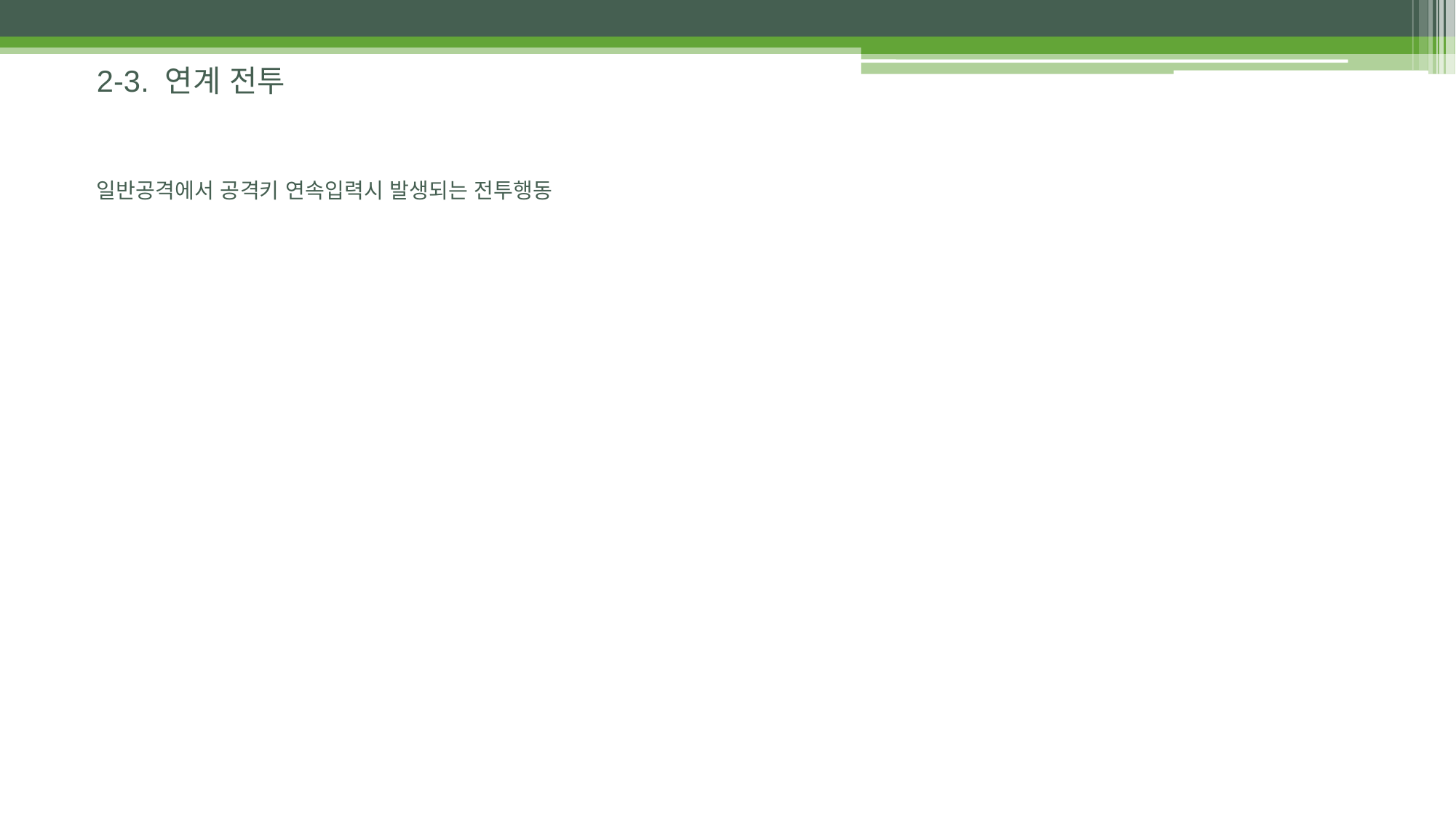

# 2-3. 연계 전투
일반공격에서 공격키 연속입력시 발생되는 전투행동